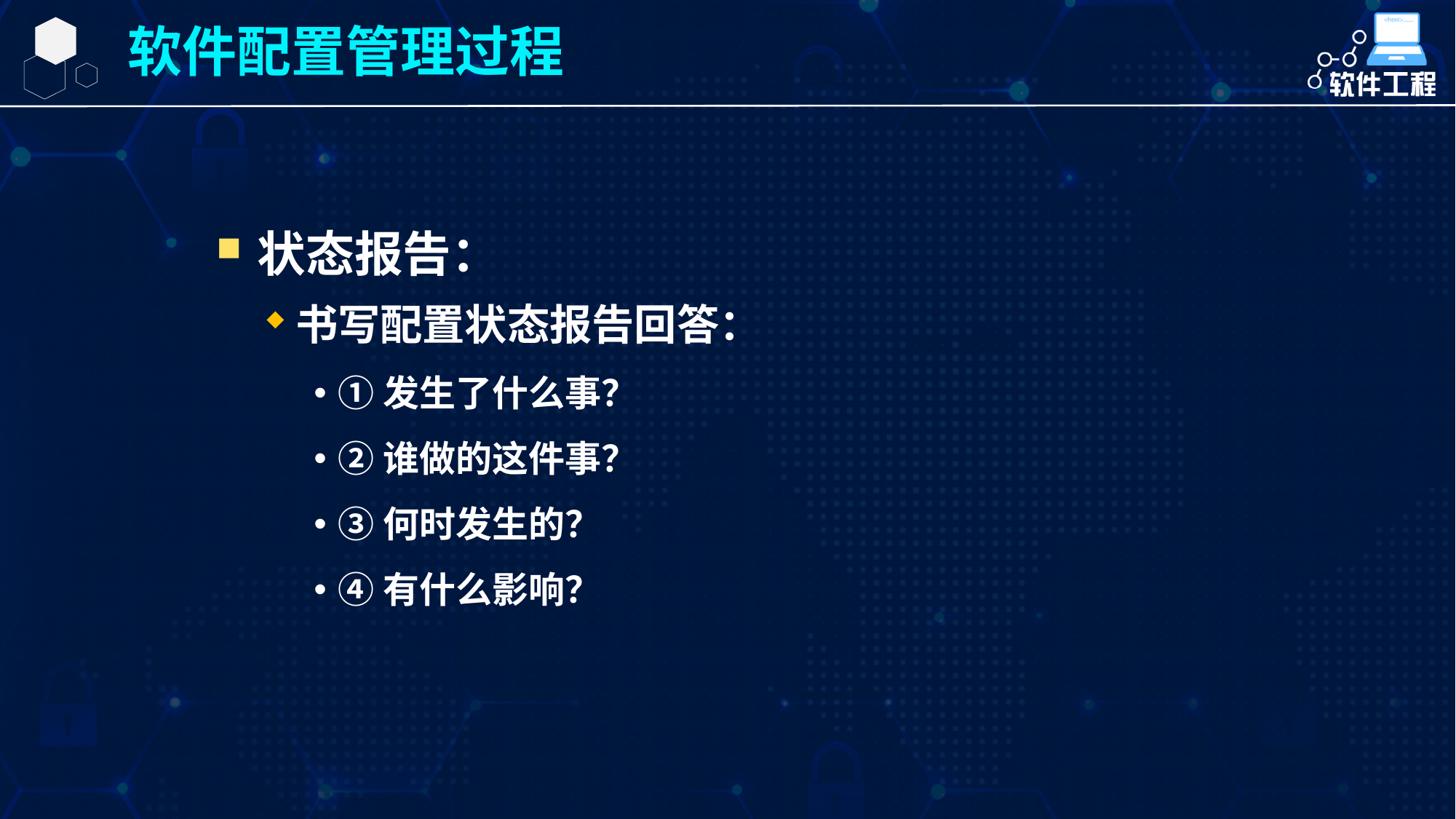

软件配置管理过程
状态报告：
书写配置状态报告回答：
①发生了什么事？
②谁做的这件事？
③何时发生的？
④有什么影响？